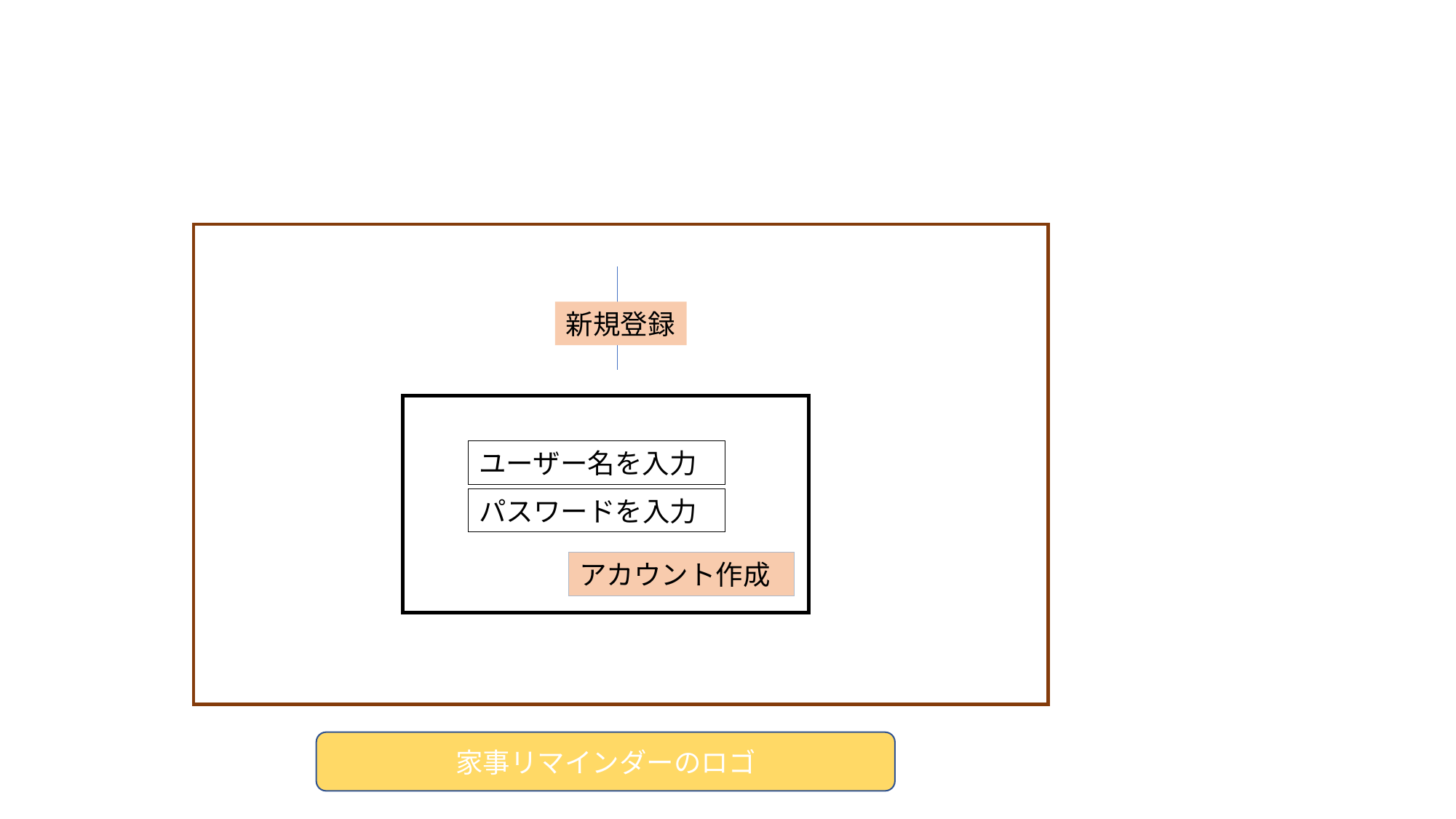

新規登録

ユーザー名を入力
パスワードを入力
アカウント作成
家事リマインダーのロゴ